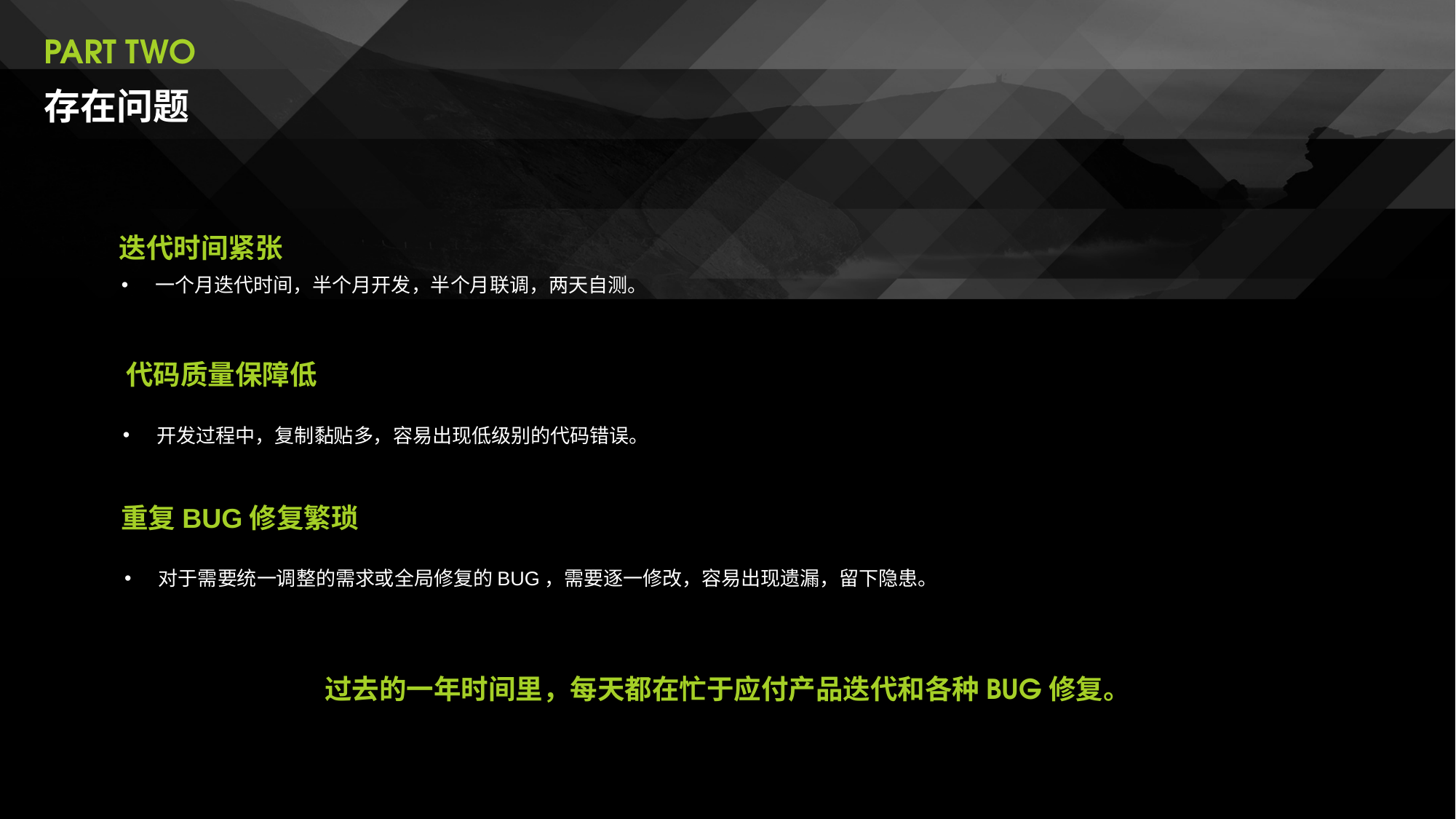

PART TWO
存在问题
迭代时间紧张
一个月迭代时间，半个月开发，半个月联调，两天自测。
代码质量保障低
开发过程中，复制黏贴多，容易出现低级别的代码错误。

重复BUG修复繁琐
对于需要统一调整的需求或全局修复的BUG，需要逐一修改，容易出现遗漏，留下隐患。
过去的一年时间里，每天都在忙于应付产品迭代和各种BUG修复。